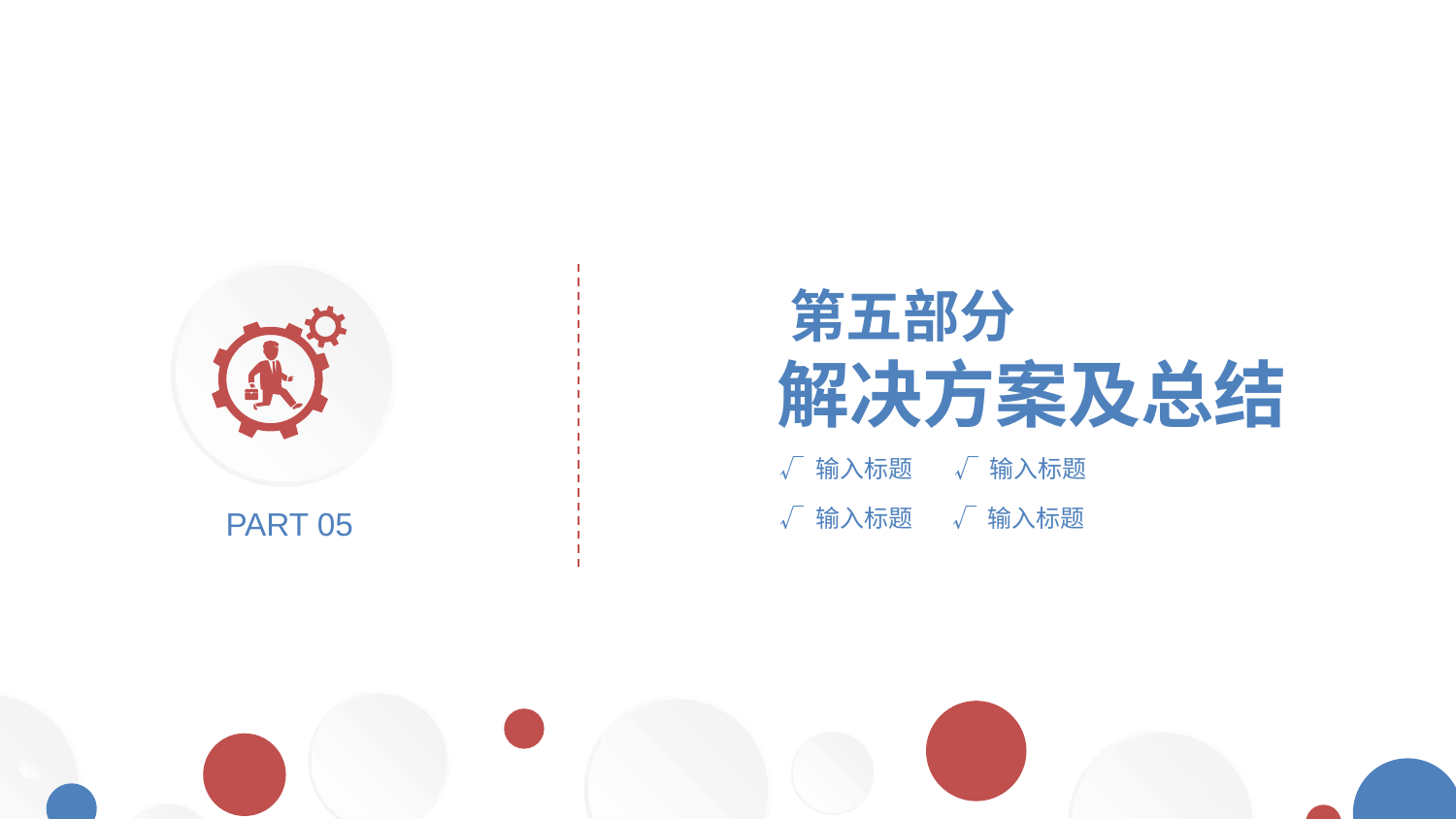

第五部分
解决方案及总结
√ 输入标题
√ 输入标题
√ 输入标题
√ 输入标题
PART 05